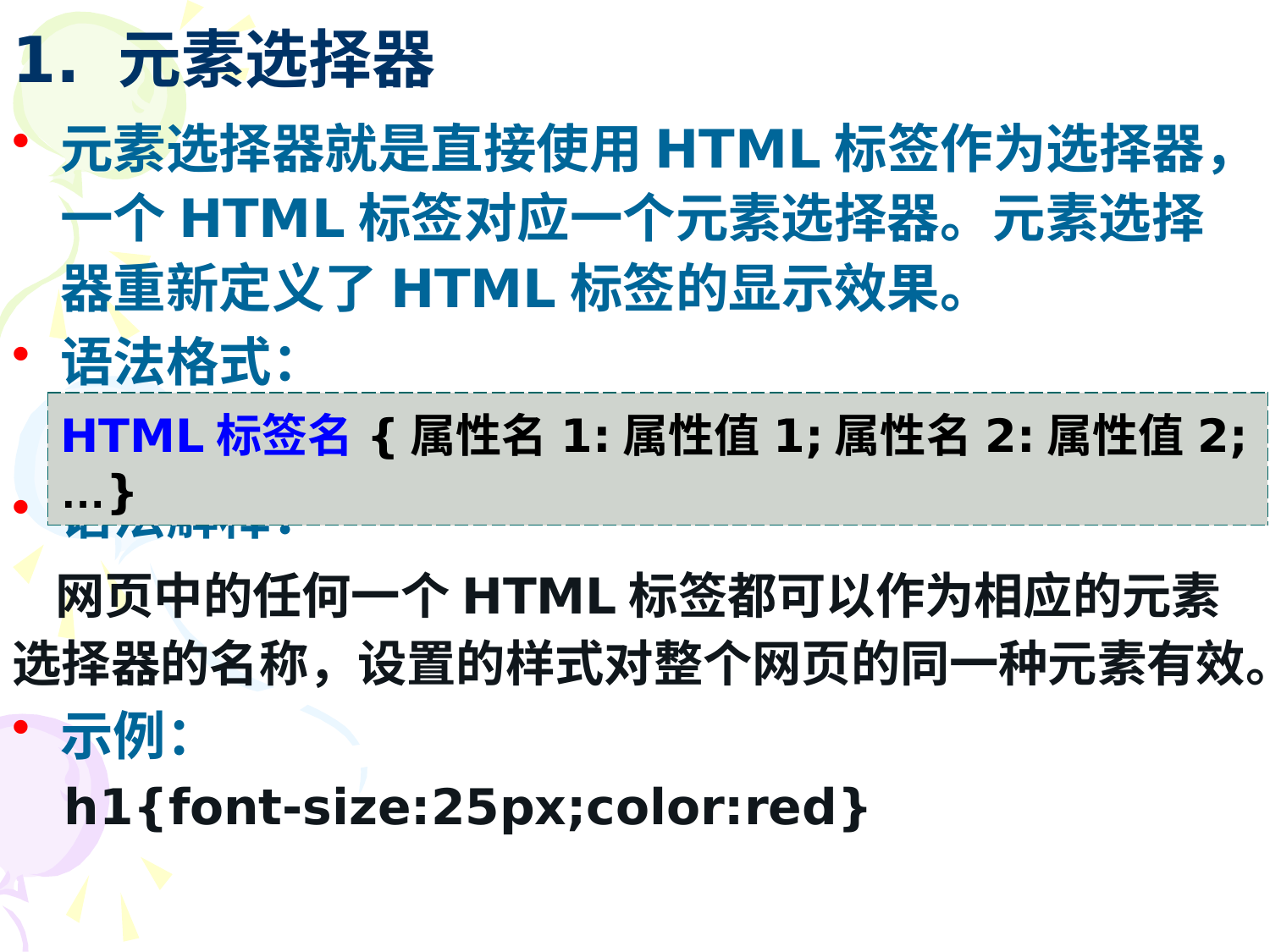

# 1. 元素选择器
元素选择器就是直接使用HTML标签作为选择器，一个HTML标签对应一个元素选择器。元素选择器重新定义了HTML标签的显示效果。
语法格式：

语法解释：
  网页中的任何一个HTML标签都可以作为相应的元素选择器的名称，设置的样式对整个网页的同一种元素有效。
示例：
   h1{font-size:25px;color:red}
| HTML标签名{属性名1:属性值1;属性名2:属性值2;…} |
| --- |